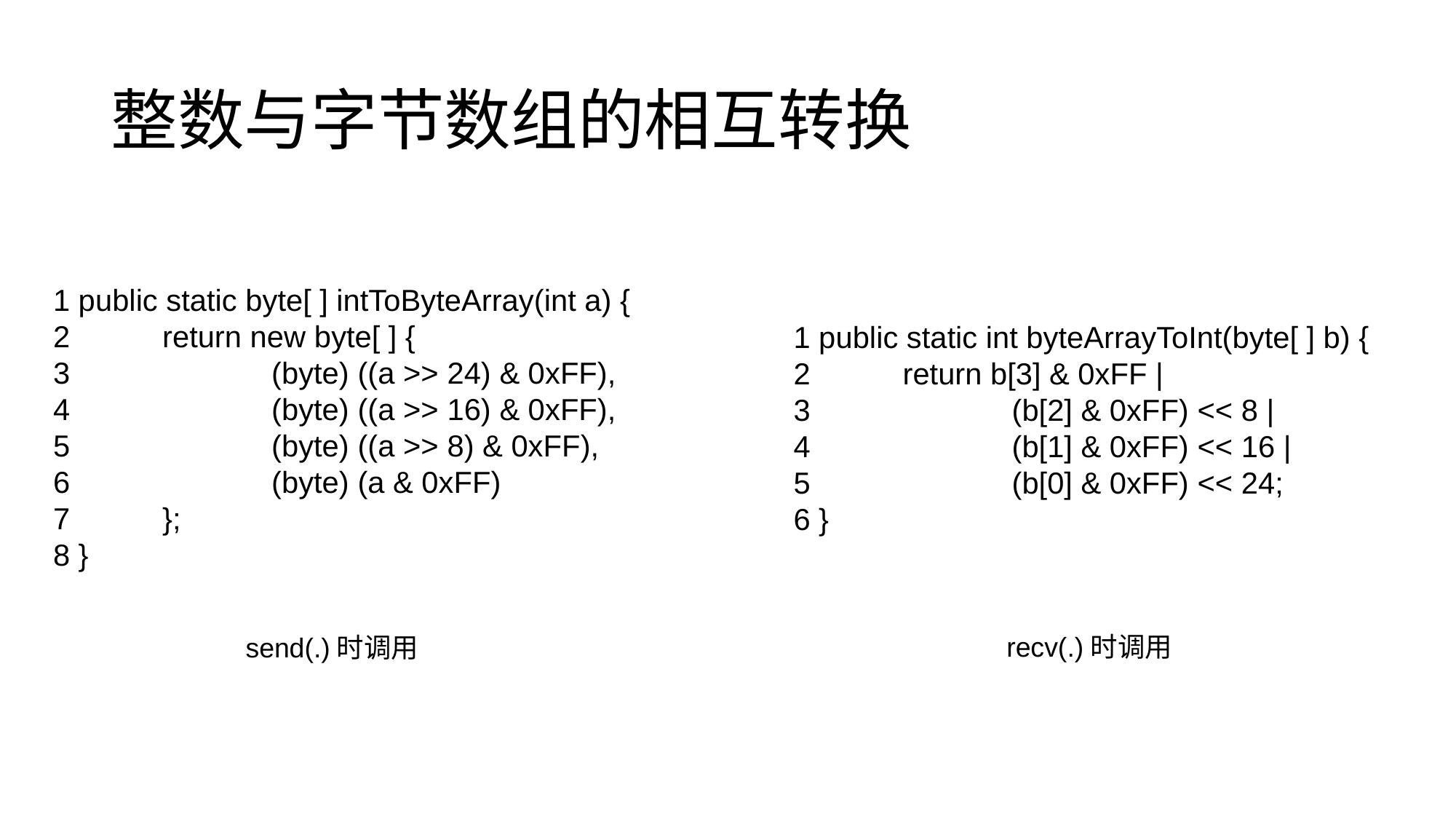

# 整数与字节数组的相互转换
1 public static byte[ ] intToByteArray(int a) {
2 	return new byte[ ] {
3 		(byte) ((a >> 24) & 0xFF),
4 		(byte) ((a >> 16) & 0xFF),
5 		(byte) ((a >> 8) & 0xFF),
6 		(byte) (a & 0xFF)
7 	};
8 }
1 public static int byteArrayToInt(byte[ ] b) {
2 	return b[3] & 0xFF |
3 		(b[2] & 0xFF) << 8 |
4 		(b[1] & 0xFF) << 16 |
5 		(b[0] & 0xFF) << 24;
6 }
recv(.)时调用
send(.)时调用